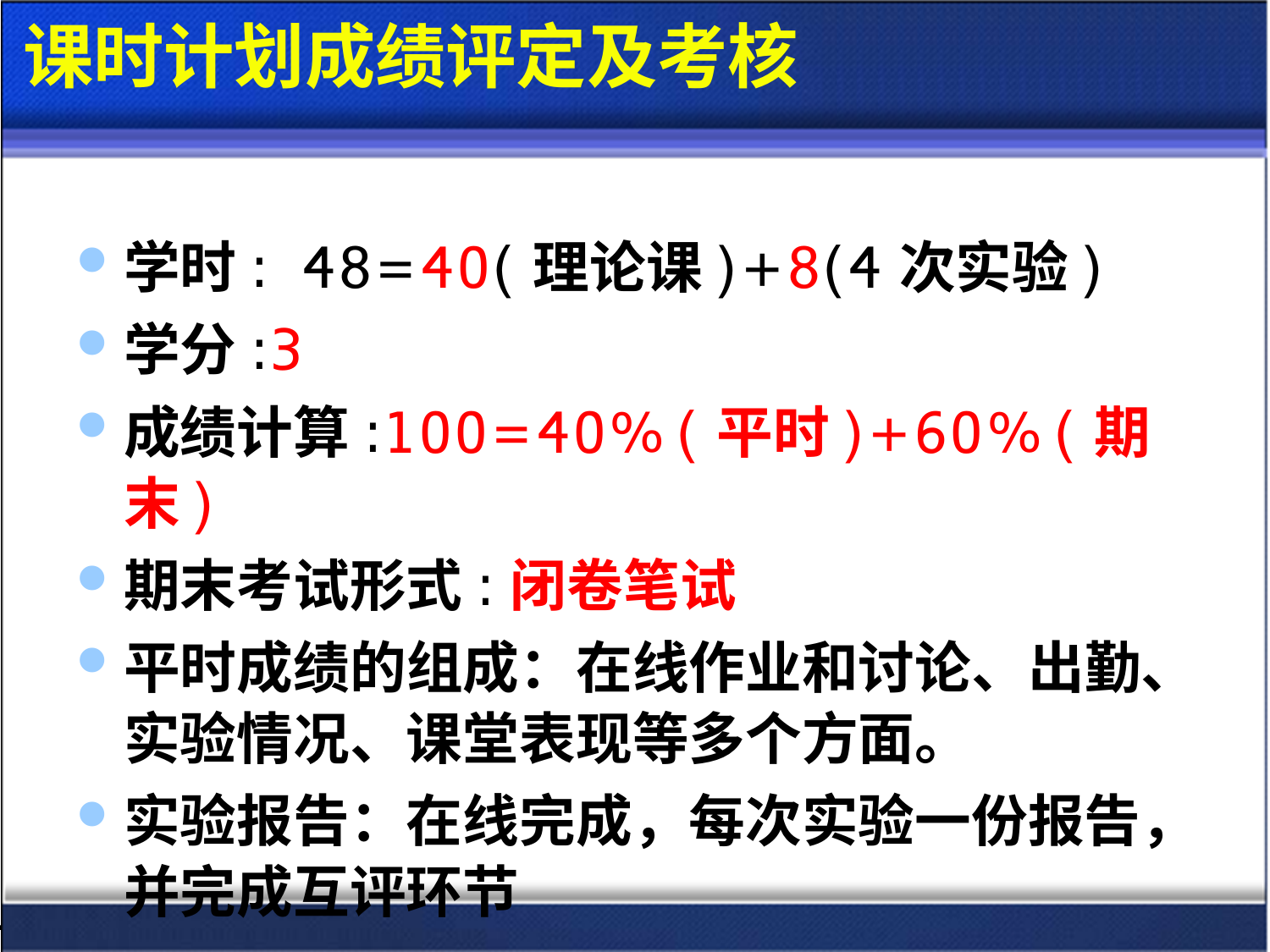

# 课时计划成绩评定及考核
学时:  48=40(理论课)+8(4次实验)
学分:3
成绩计算:100=40%(平时)+60%(期末)
期末考试形式:闭卷笔试
平时成绩的组成：在线作业和讨论、出勤、实验情况、课堂表现等多个方面。
实验报告：在线完成，每次实验一份报告，并完成互评环节